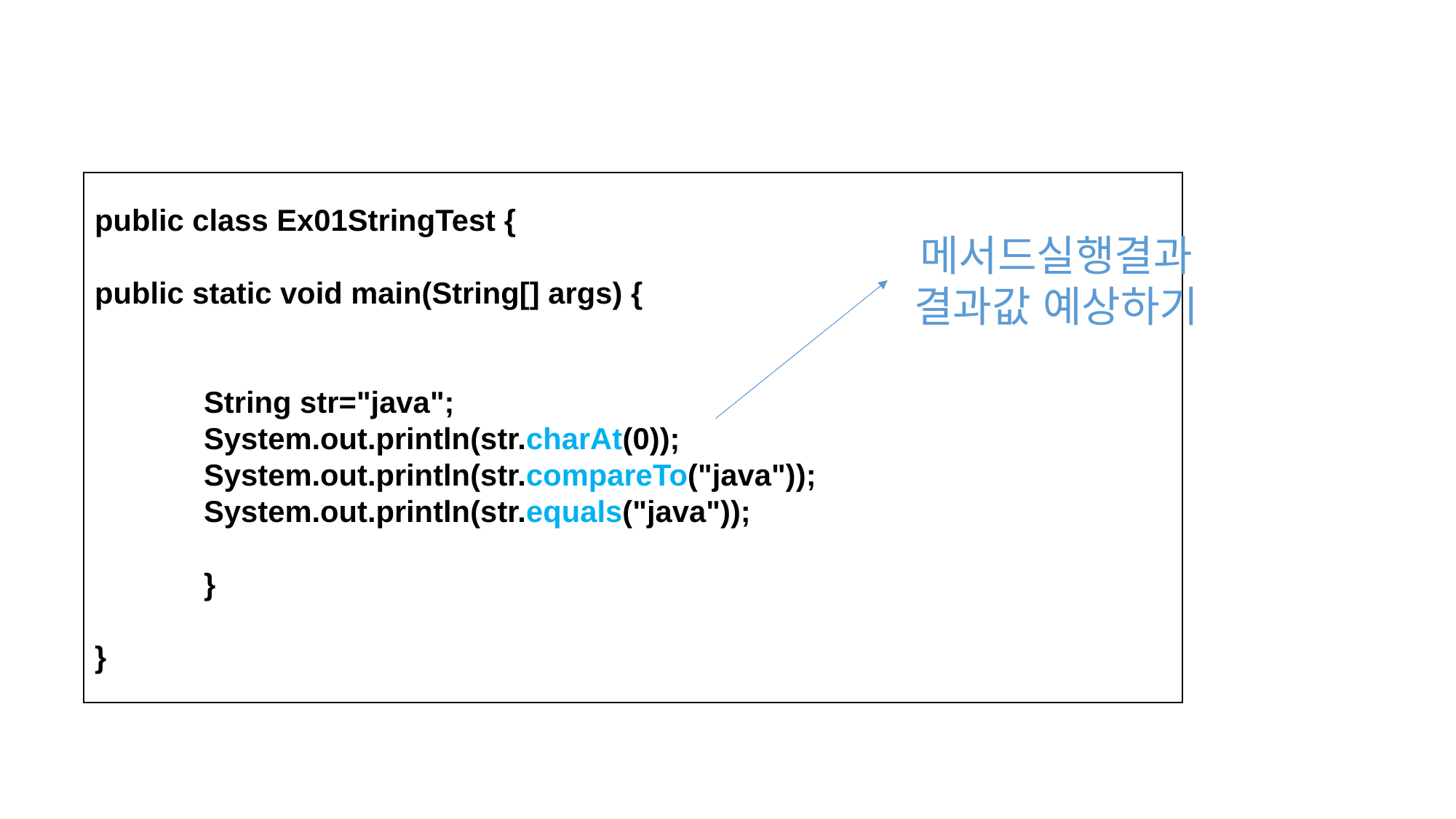

public class Ex01StringTest {

public static void main(String[] args) {

String str="java";
System.out.println(str.charAt(0));
System.out.println(str.compareTo("java"));
System.out.println(str.equals("java"));

}

}
메서드실행결과
결과값 예상하기